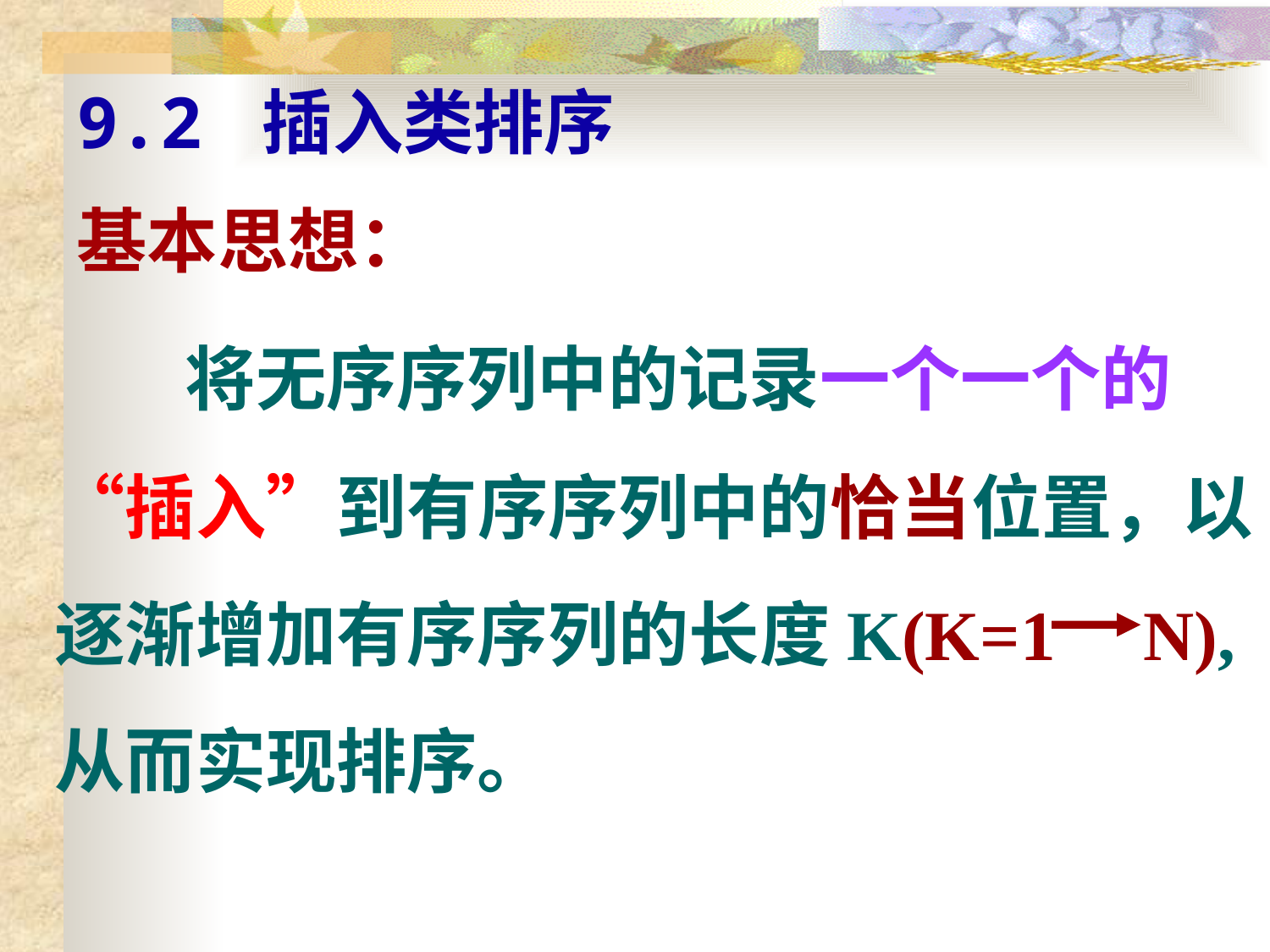

# 9.2 插入类排序
基本思想：
　   将无序序列中的记录一个一个的 “插入”到有序序列中的恰当位置，以逐渐增加有序序列的长度K(K=1     N),
从而实现排序。